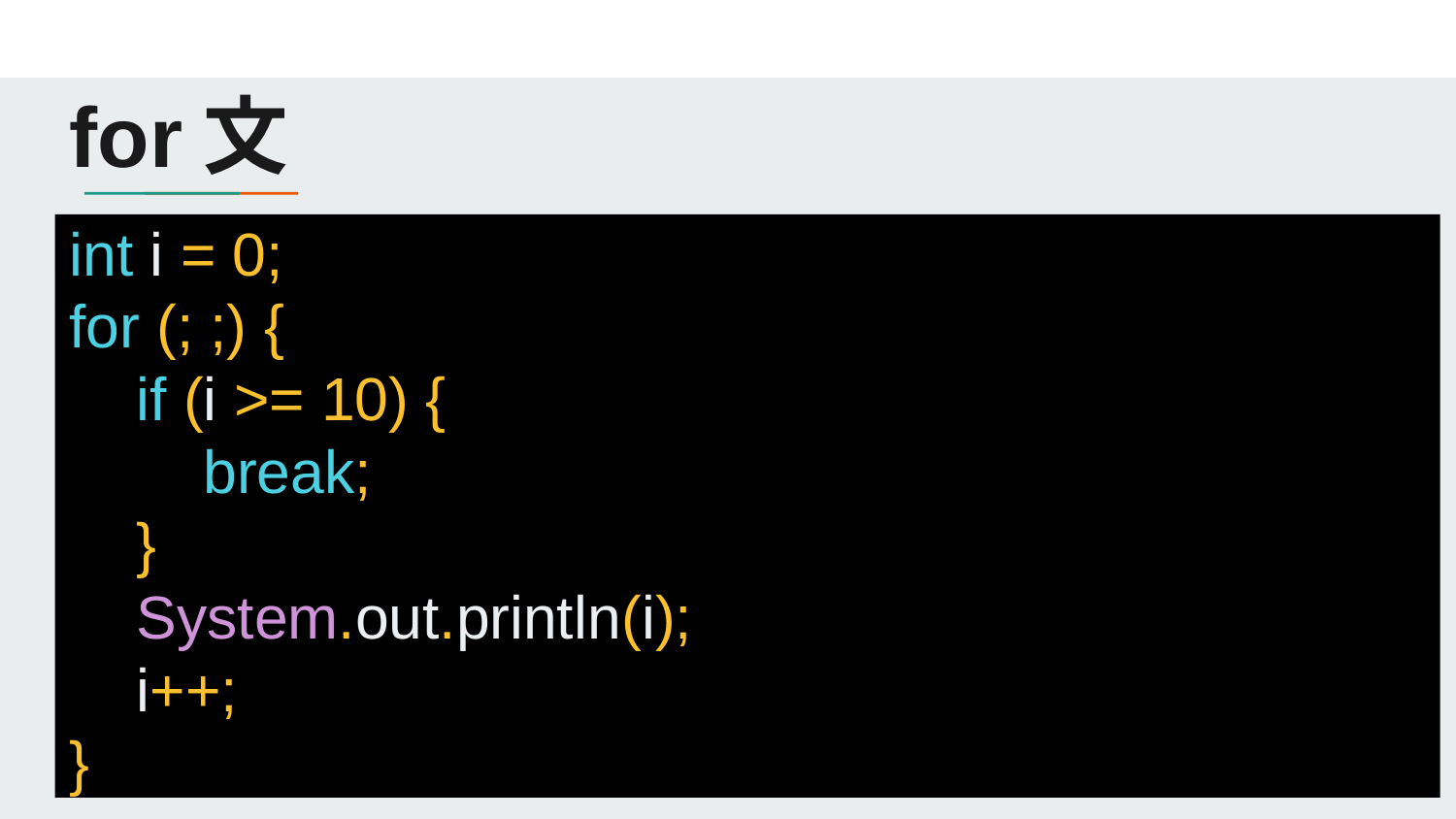

# for文
int i = 0;
for (; ;) {
    if (i >= 10) {
        break;
    }
    System.out.println(i);
    i++;
}